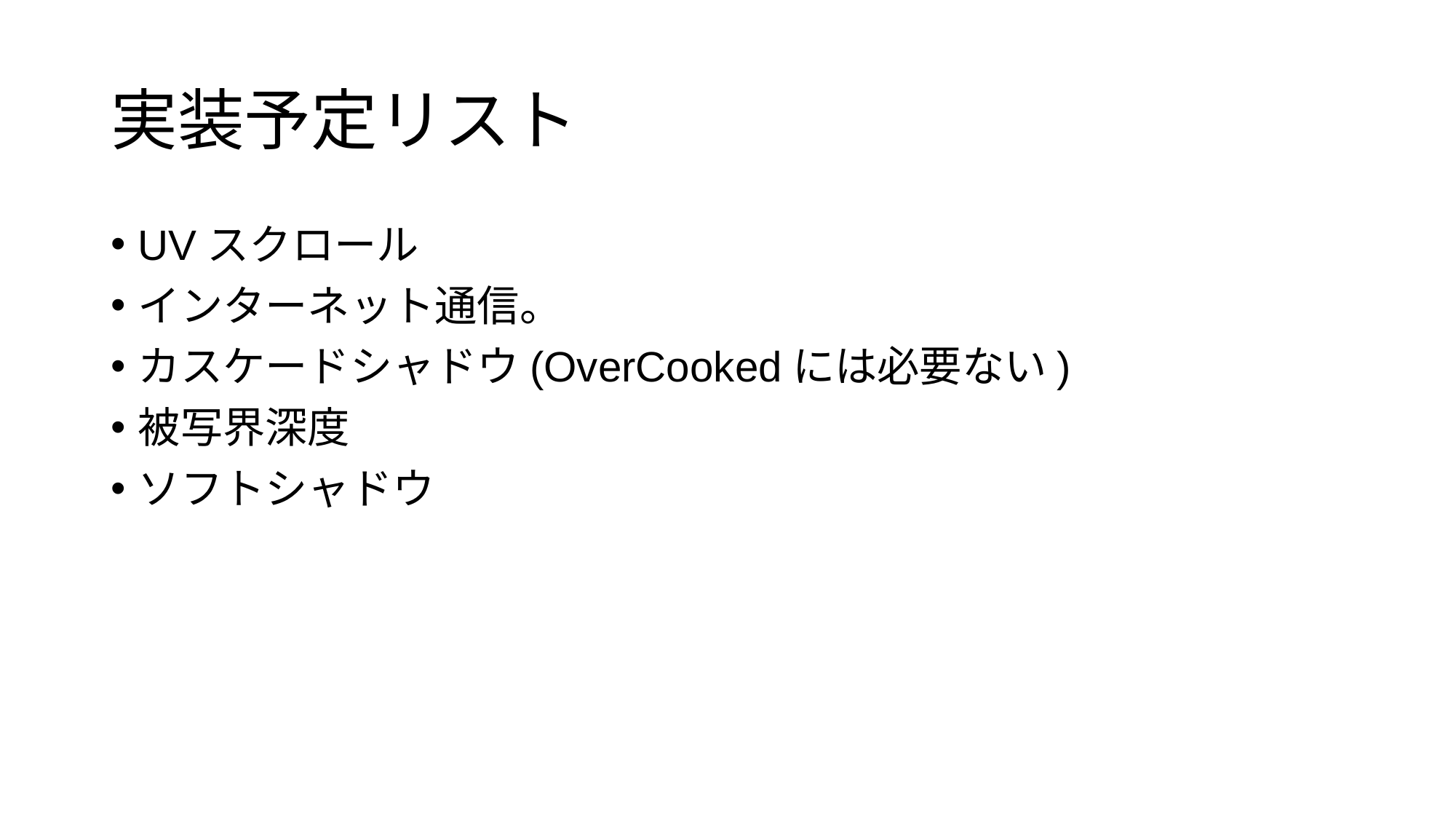

# 実装予定リスト
UVスクロール
インターネット通信。
カスケードシャドウ(OverCookedには必要ない)
被写界深度
ソフトシャドウ